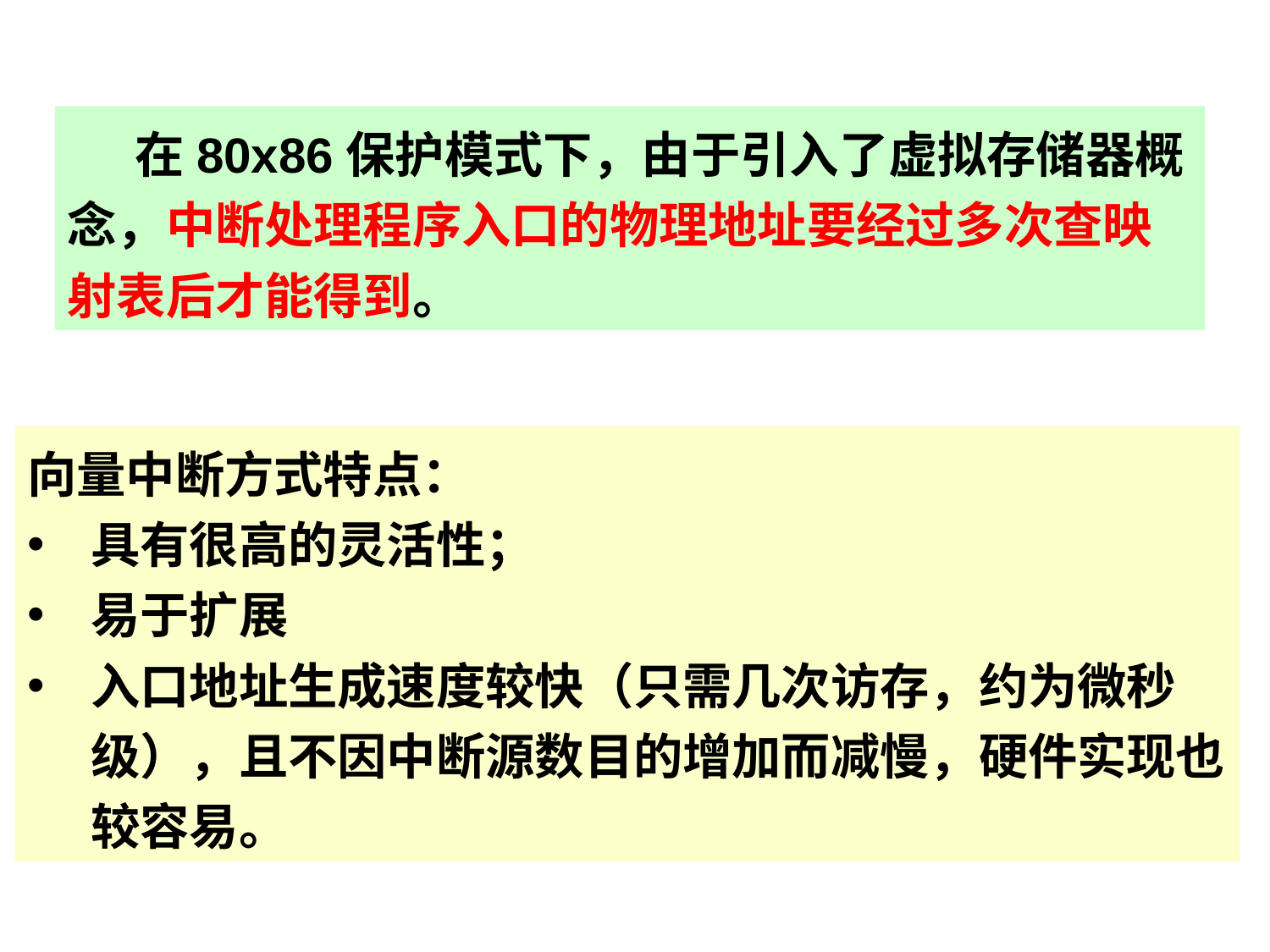

在80x86保护模式下，由于引入了虚拟存储器概念，中断处理程序入口的物理地址要经过多次查映射表后才能得到。
向量中断方式特点：
具有很高的灵活性；
易于扩展
入口地址生成速度较快（只需几次访存，约为微秒级），且不因中断源数目的增加而减慢，硬件实现也较容易。
44